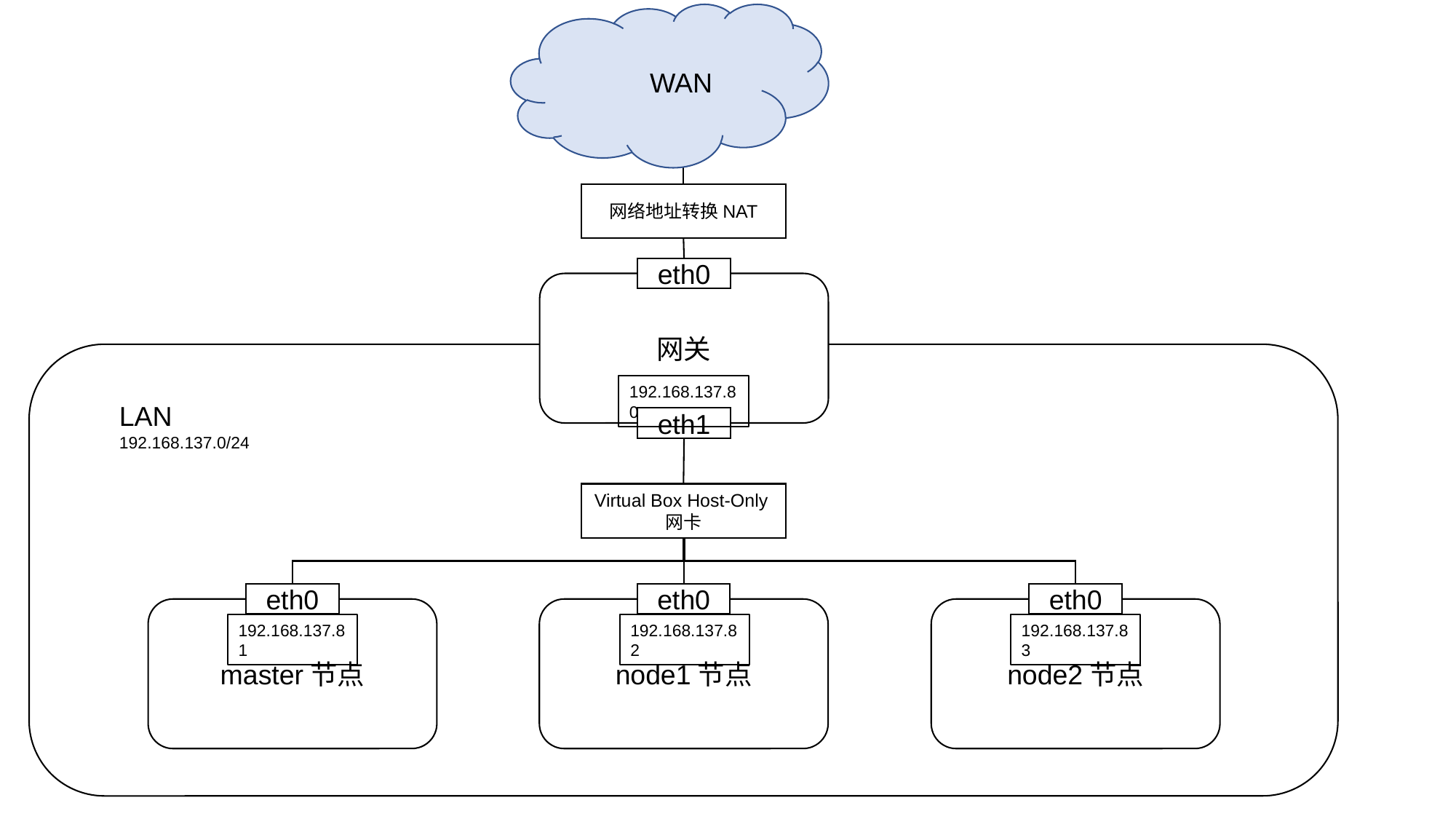

WAN
网络地址转换NAT
eth0
网关
eth1

192.168.137.80
LAN
192.168.137.0/24
Virtual Box Host-Only网卡
eth0
master节点
eth0
node1节点
eth0
node2节点
192.168.137.81
192.168.137.82
192.168.137.83